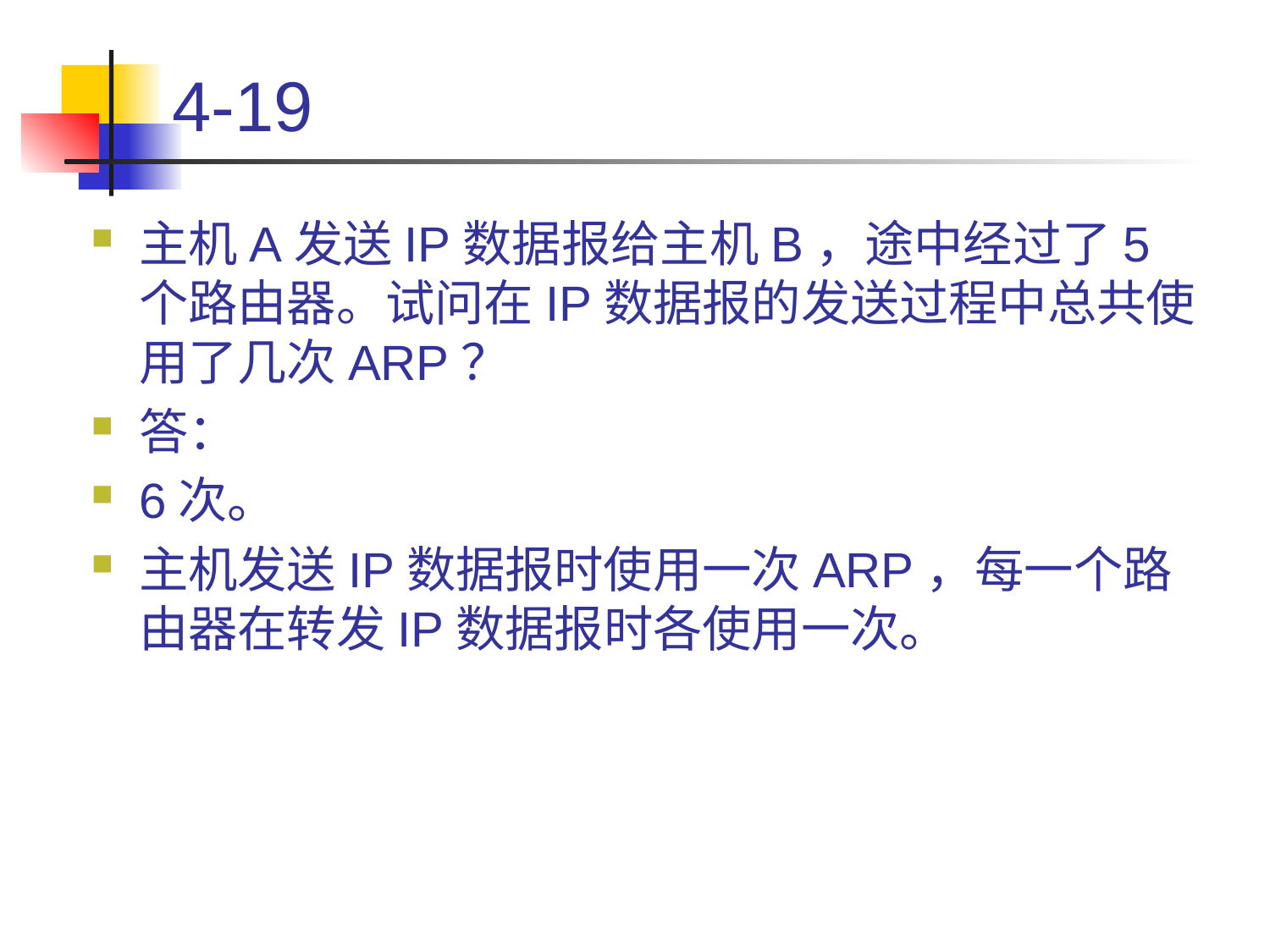

# 4-19
主机A发送IP数据报给主机B，途中经过了5个路由器。试问在IP数据报的发送过程中总共使用了几次ARP？
答：
6次。
主机发送IP数据报时使用一次ARP，每一个路由器在转发IP数据报时各使用一次。